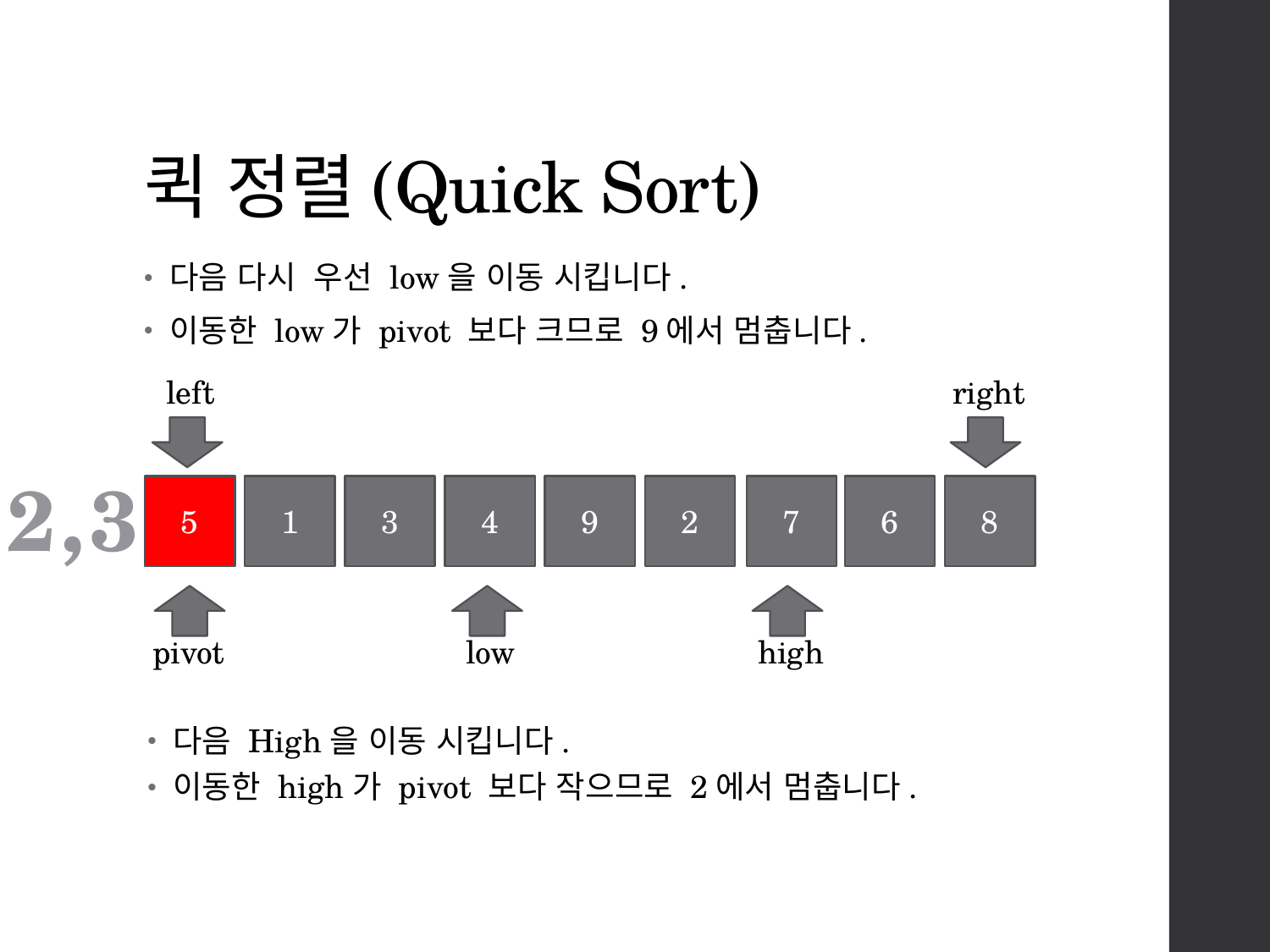

# 퀵 정렬(Quick Sort)
다음 다시  우선 low을 이동 시킵니다.

이동한 low가 pivot 보다 크므로 9에서 멈춥니다.

left

right
2,3
5
1
3
4
9
2
7
6
8

pivot

low

high
다음 High을 이동 시킵니다.

이동한 high가 pivot 보다 작으므로 2에서 멈춥니다.